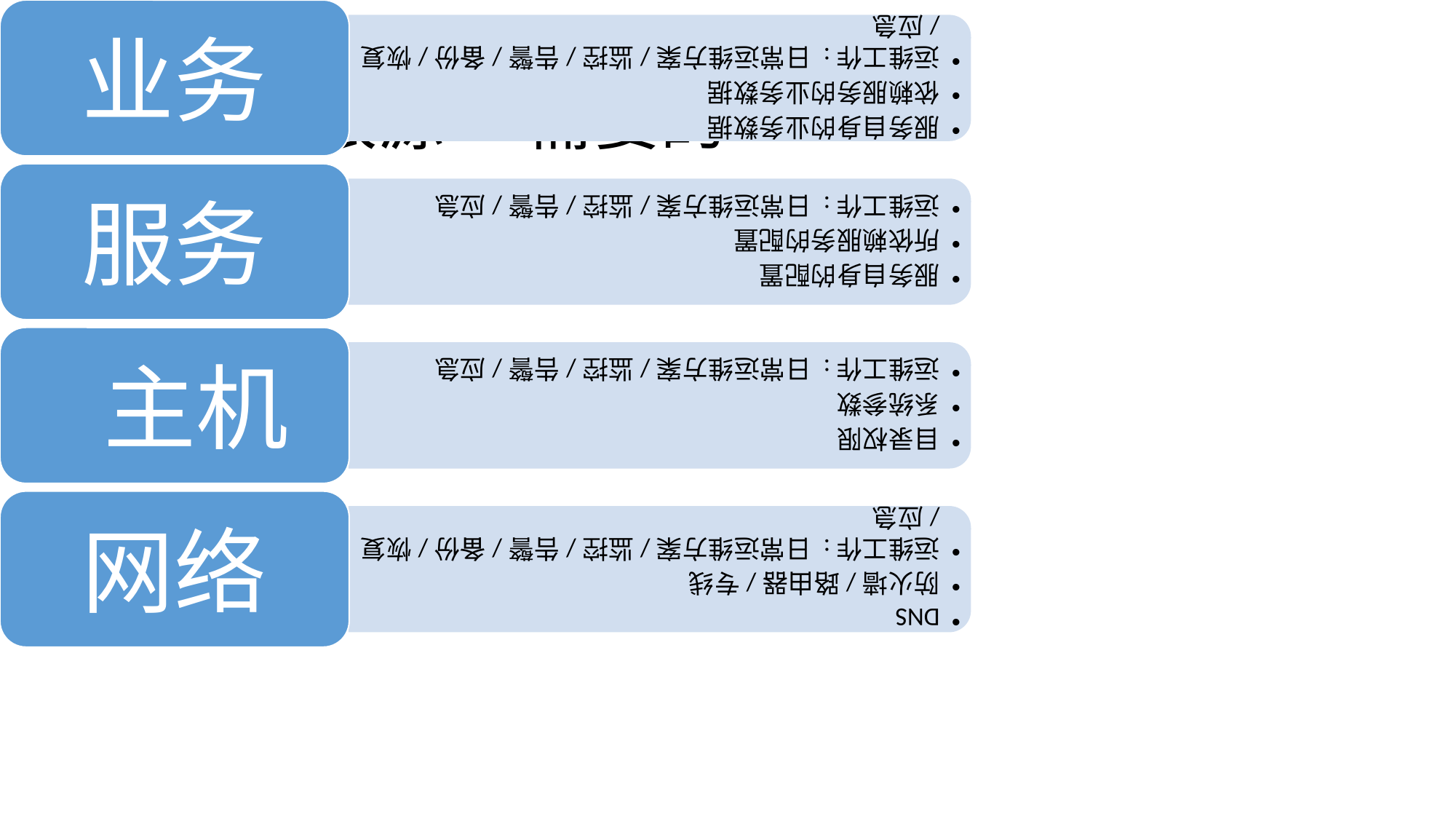

# 问题的根源 - 需要的
服务自身的业务数据
依赖服务的业务数据
运维工作: 日常运维方案/监控/告警/备份/恢复/应急
业务
服务自身的配置
所依赖服务的配置
运维工作: 日常运维方案/监控/告警/应急
服务
目录权限
系统参数
运维工作: 日常运维方案/监控/告警/应急
 主机
DNS
防火墙/路由器/专线
运维工作: 日常运维方案/监控/告警/备份/恢复/应急
网络